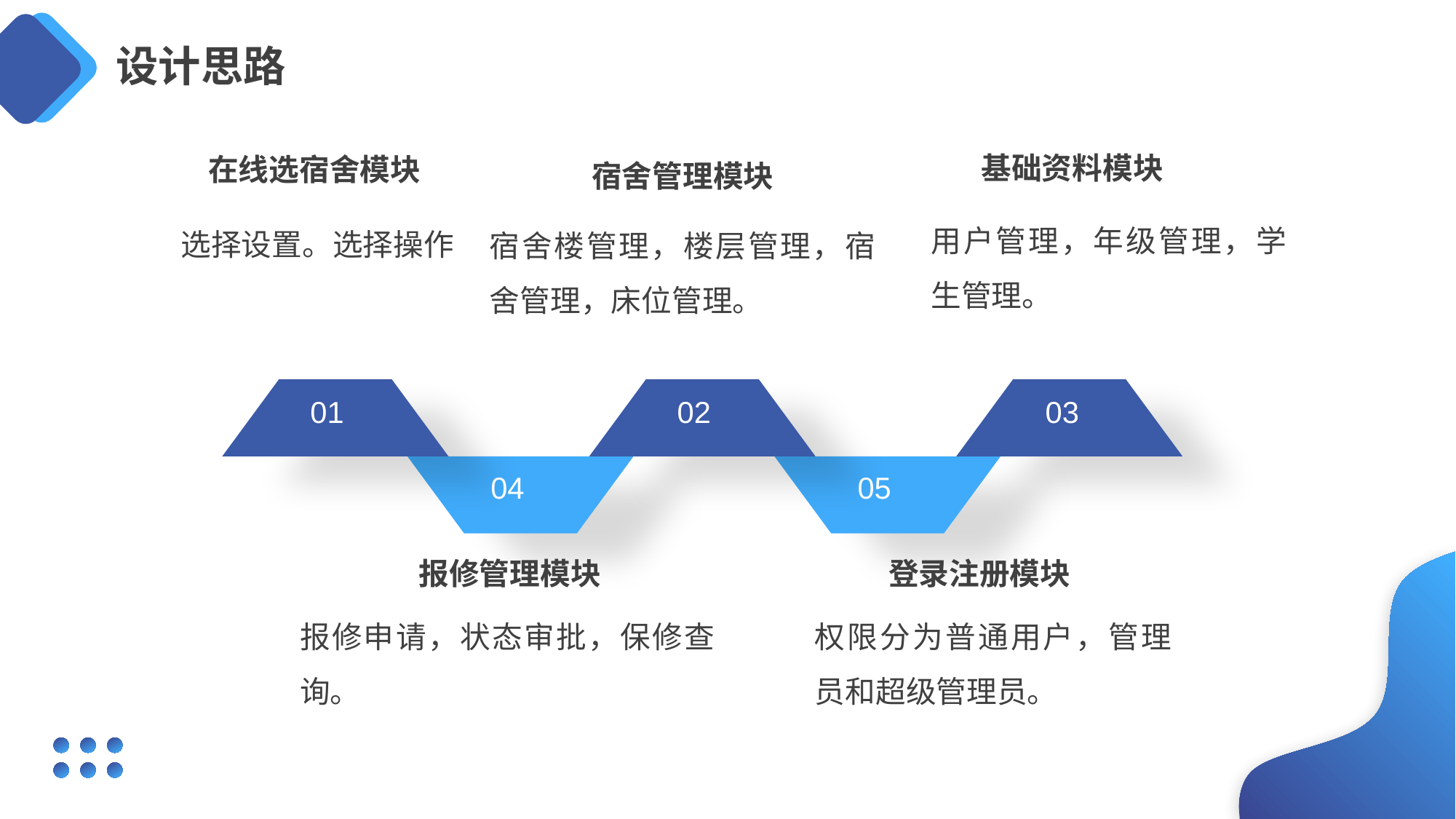

设计思路
基础资料模块
在线选宿舍模块
宿舍管理模块
用户管理，年级管理，学生管理。
选择设置。选择操作
宿舍楼管理，楼层管理，宿舍管理，床位管理。

01
02
03
04
05
06
报修管理模块
登录注册模块

报修申请，状态审批，保修查询。
权限分为普通用户，管理员和超级管理员。